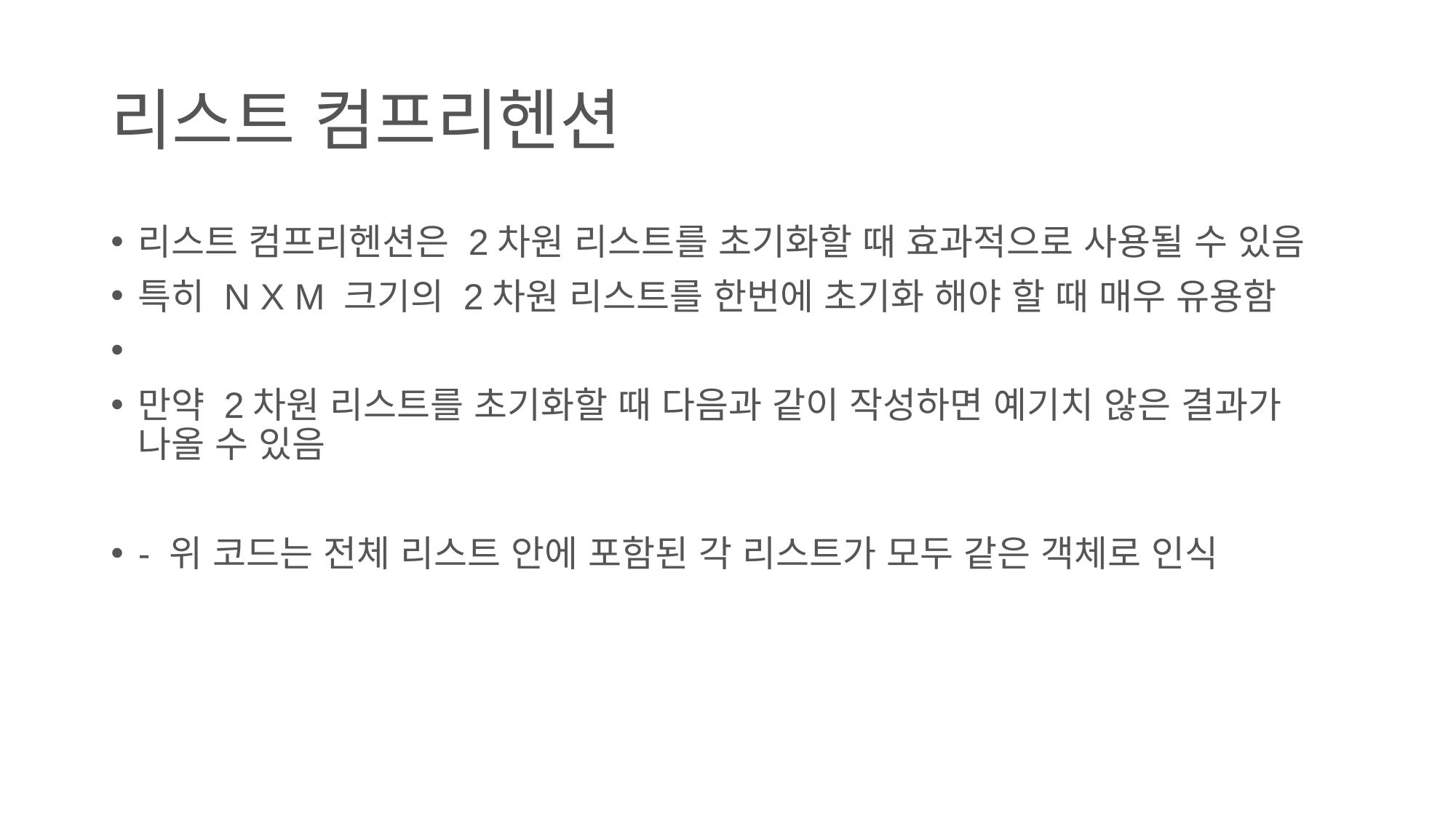

# 리스트 컴프리헨션
리스트 컴프리헨션은 2차원 리스트를 초기화할 때 효과적으로 사용될 수 있음
특히 N X M 크기의 2차원 리스트를 한번에 초기화 해야 할 때 매우 유용함
​
만약 2차원 리스트를 초기화할 때 다음과 같이 작성하면 예기치 않은 결과가 나올 수 있음

- 위 코드는 전체 리스트 안에 포함된 각 리스트가 모두 같은 객체로 인식